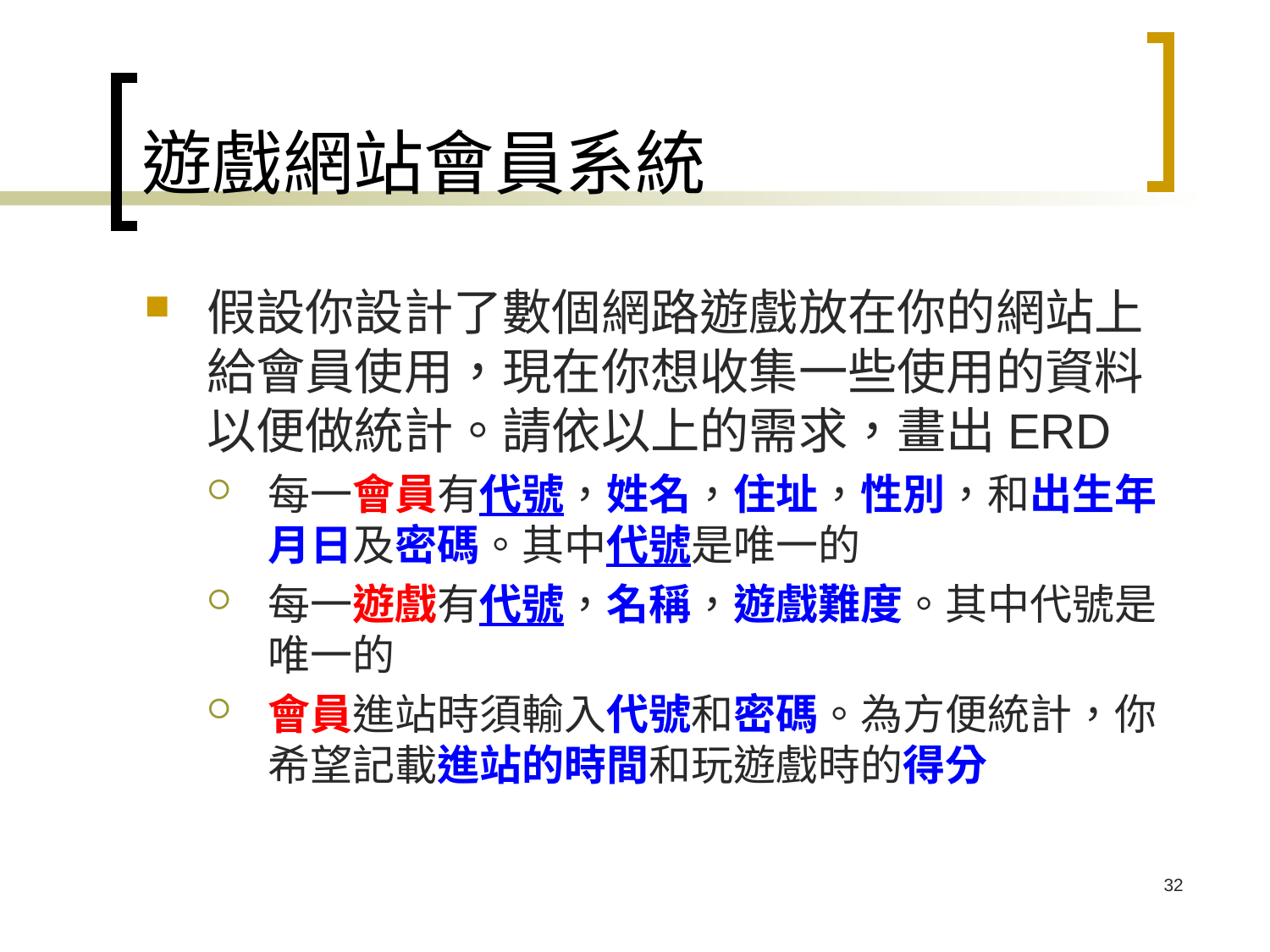

# 遊戲網站會員系統
假設你設計了數個網路遊戲放在你的網站上給會員使用，現在你想收集一些使用的資料以便做統計。請依以上的需求，畫出ERD
每一會員有代號，姓名，住址，性別，和出生年月日及密碼。其中代號是唯一的
每一遊戲有代號，名稱，遊戲難度。其中代號是唯一的
會員進站時須輸入代號和密碼。為方便統計，你希望記載進站的時間和玩遊戲時的得分
32